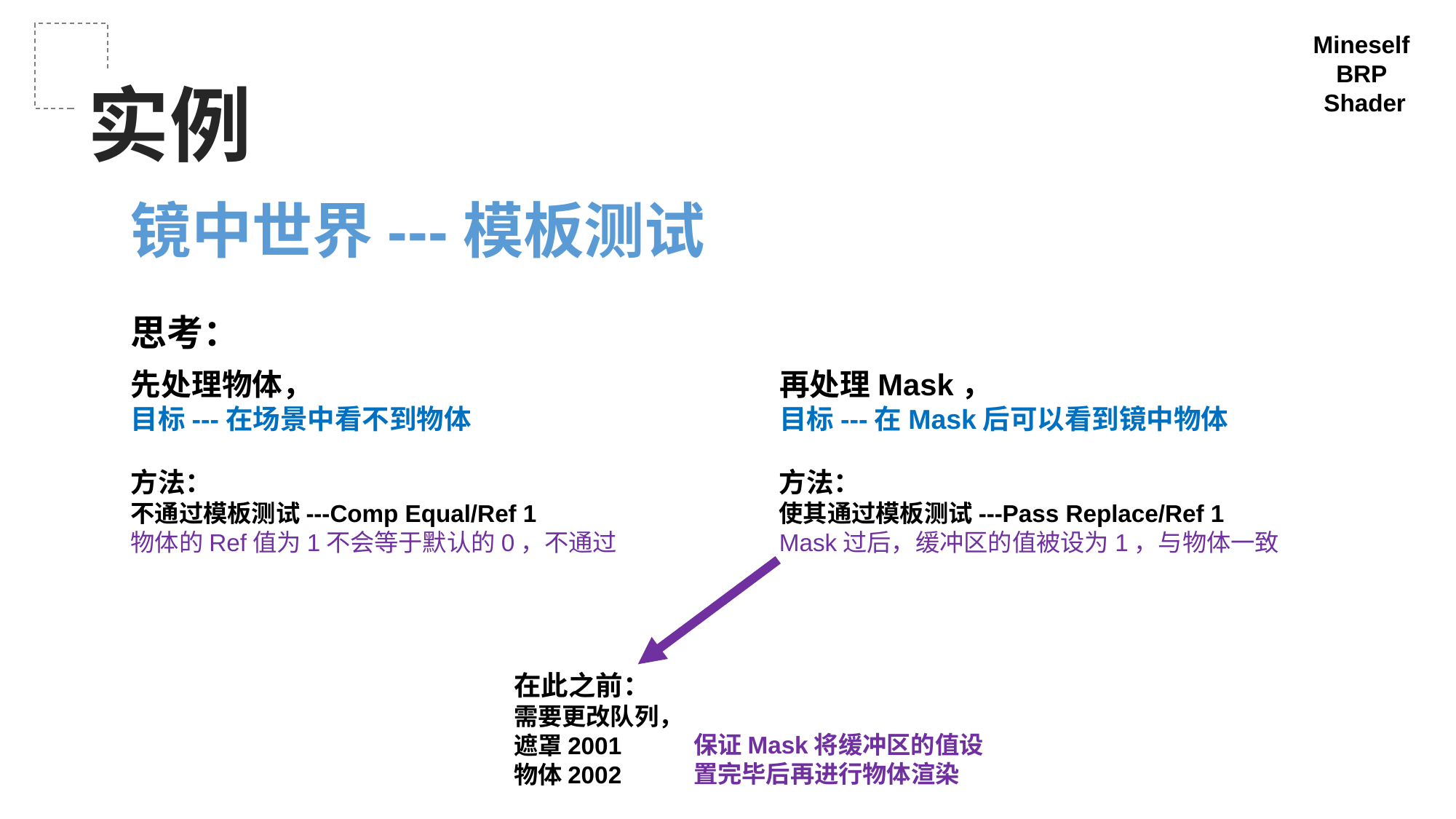

Mineself
BRP
Shader

实例
镜中世界---模板测试
思考：
先处理物体，
目标---在场景中看不到物体
再处理Mask，
目标---在Mask后可以看到镜中物体
方法：
不通过模板测试---Comp Equal/Ref 1
物体的Ref值为1不会等于默认的0，不通过

方法：
使其通过模板测试---Pass Replace/Ref 1
Mask过后，缓冲区的值被设为1，与物体一致

在此之前：
需要更改队列，
遮罩2001
物体2002

保证Mask将缓冲区的值设置完毕后再进行物体渲染